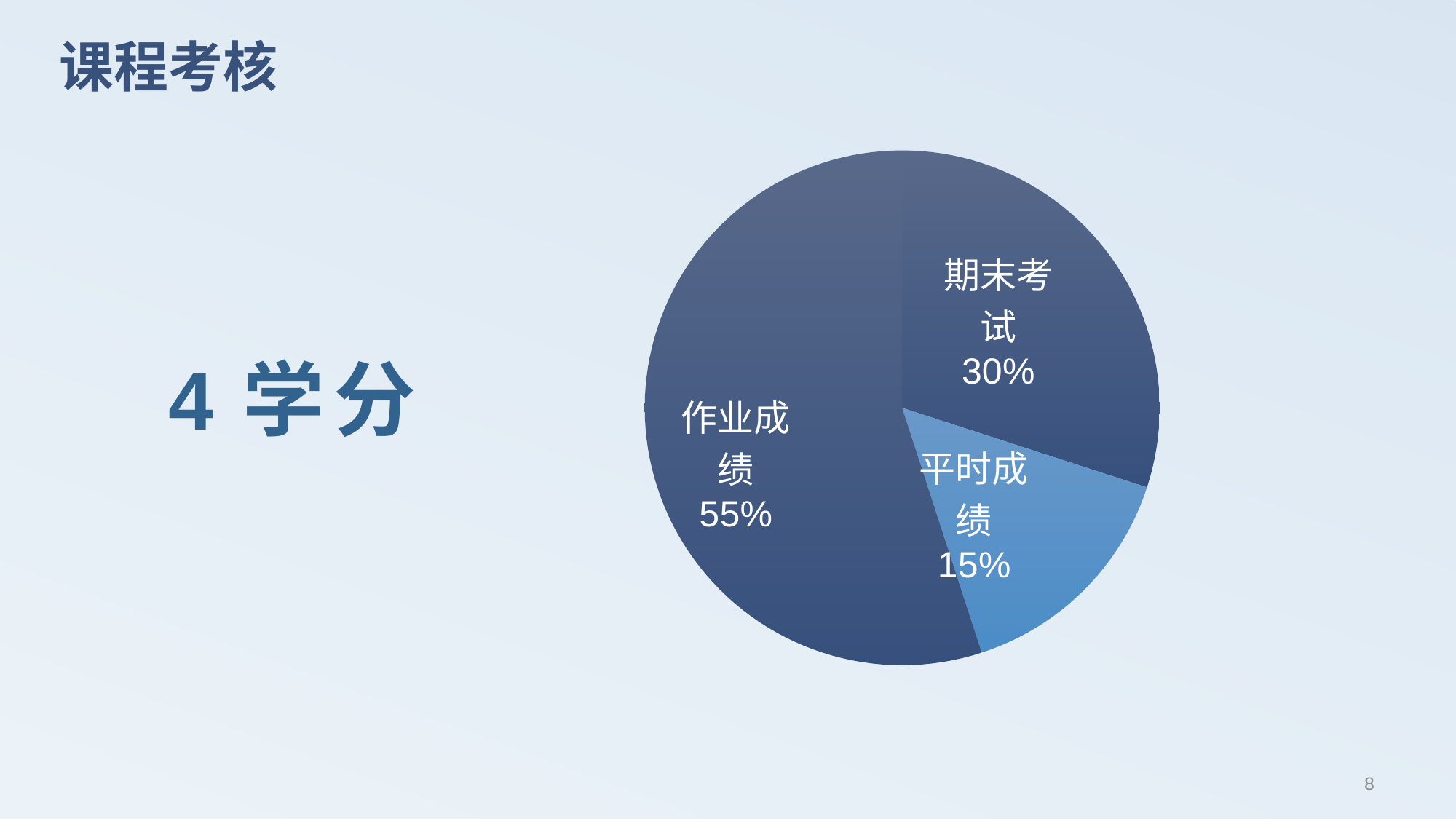

# 课程考核

### Chart

| Category | 总成绩组成 |
|---|---|
| 期末考试 | 30.0 |
| 平时成绩 | 15.0 |
| 期中考试 | 55.0 |
4学分